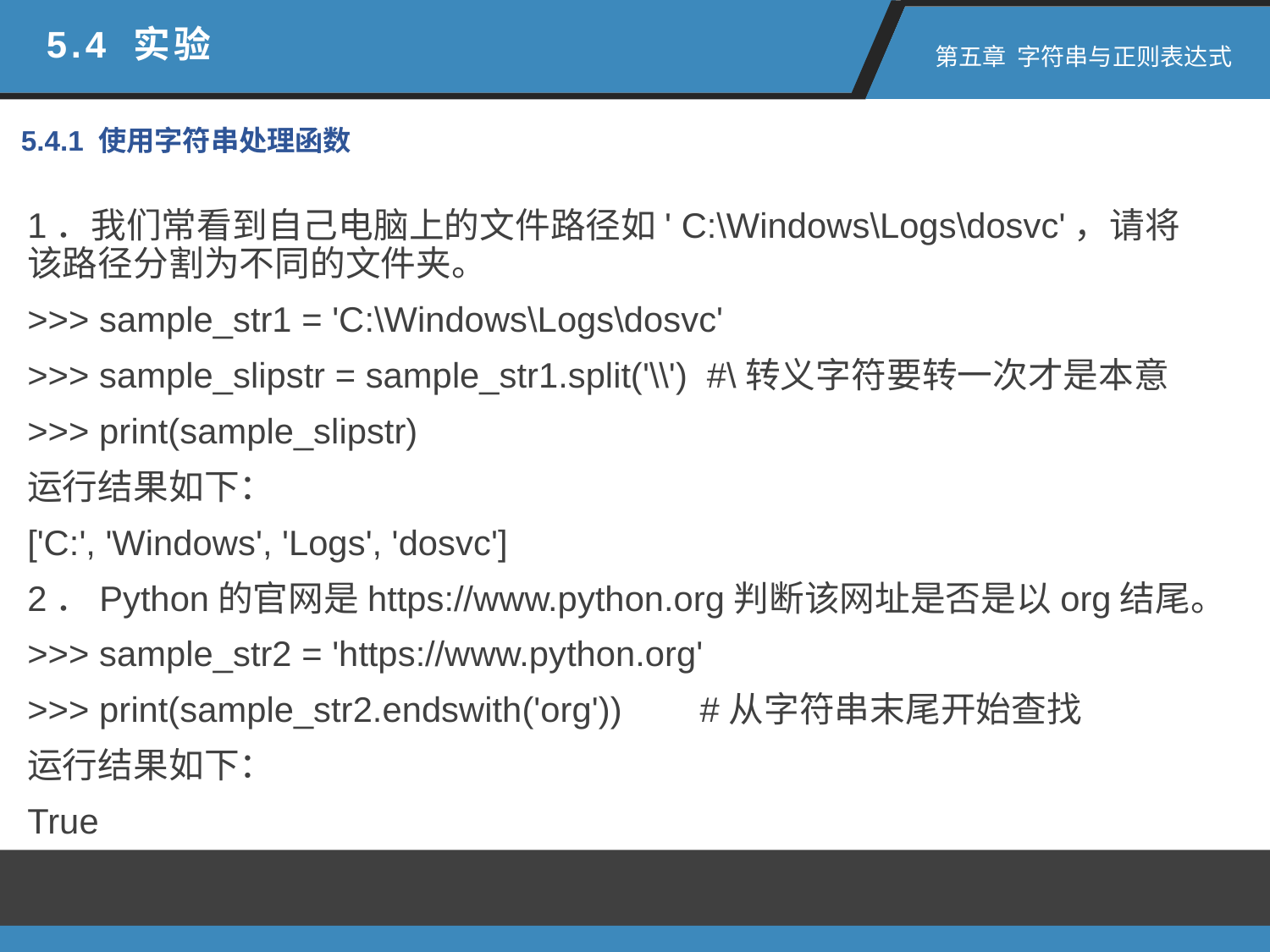

5.4 实验
  第五章  字符串与正则表达式
5.4.1 使用字符串处理函数
1．我们常看到自己电脑上的文件路径如' C:\Windows\Logs\dosvc'，请将该路径分割为不同的文件夹。
>>> sample_str1 = 'C:\Windows\Logs\dosvc'
>>> sample_slipstr = sample_str1.split('\\')  #\转义字符要转一次才是本意
>>> print(sample_slipstr)
运行结果如下：
['C:', 'Windows', 'Logs', 'dosvc']
2．Python的官网是https://www.python.org判断该网址是否是以org结尾。
>>> sample_str2 = 'https://www.python.org'
>>> print(sample_str2.endswith('org'))        #从字符串末尾开始查找
运行结果如下：
True